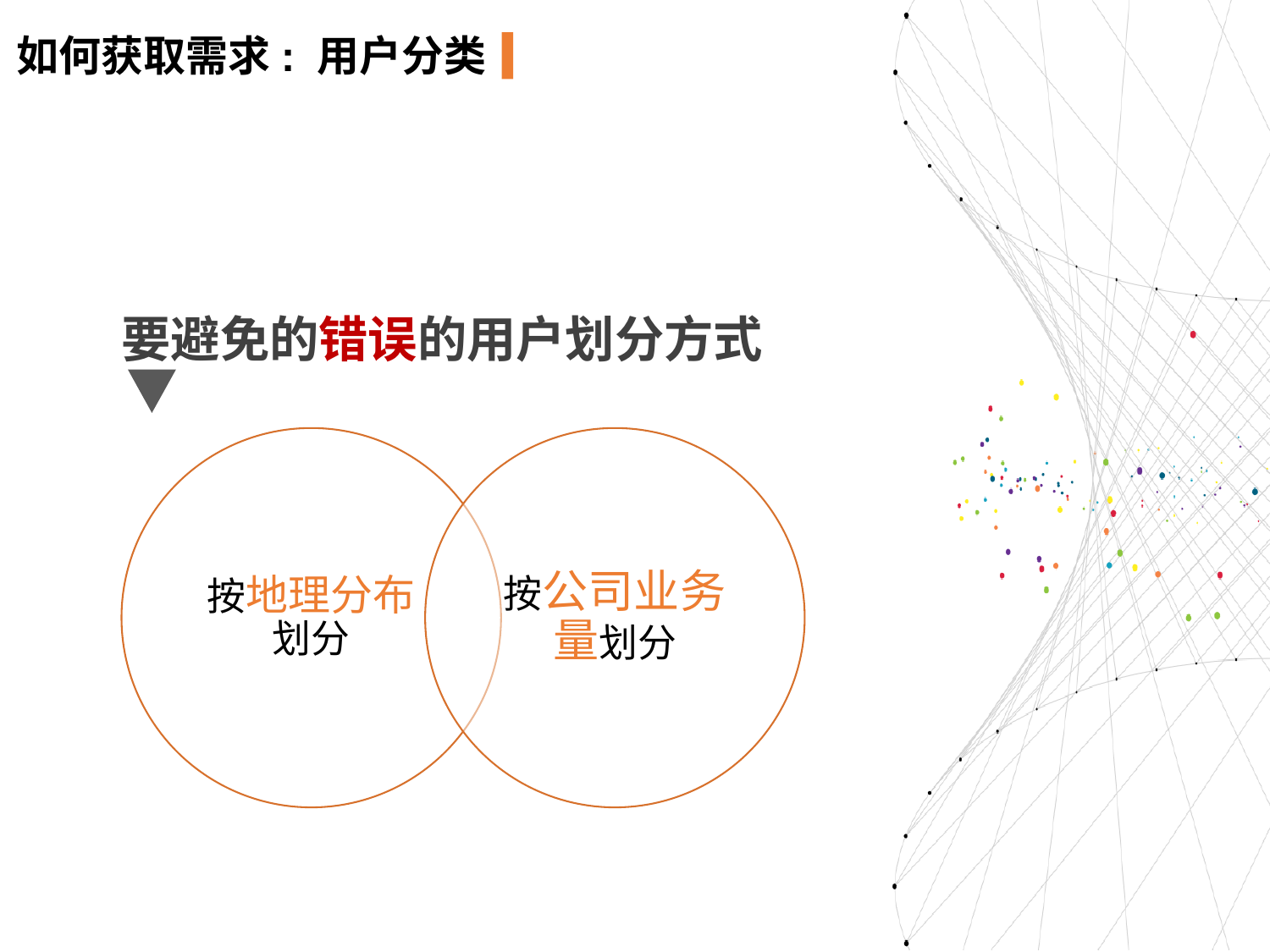

如何获取需求: 用户分类

要避免的错误的用户划分方式

按地理分布划分
按公司业务量划分